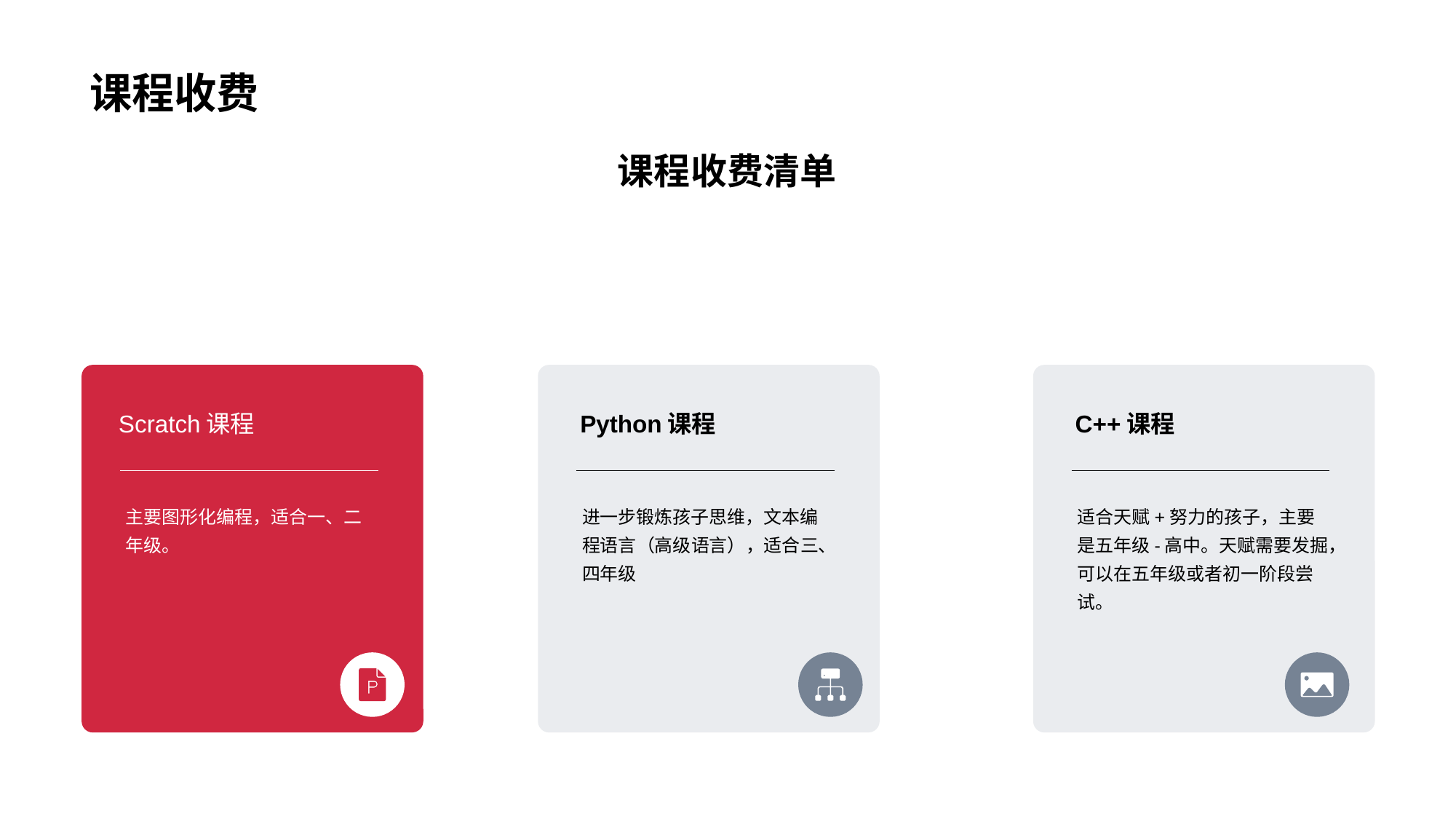

# 课程收费
课程收费清单

Scratch课程
主要图形化编程，适合一、二年级。

Python课程
进一步锻炼孩子思维，文本编程语言（高级语言），适合三、四年级

C++课程
适合天赋+努力的孩子，主要是五年级-高中。天赋需要发掘，可以在五年级或者初一阶段尝试。